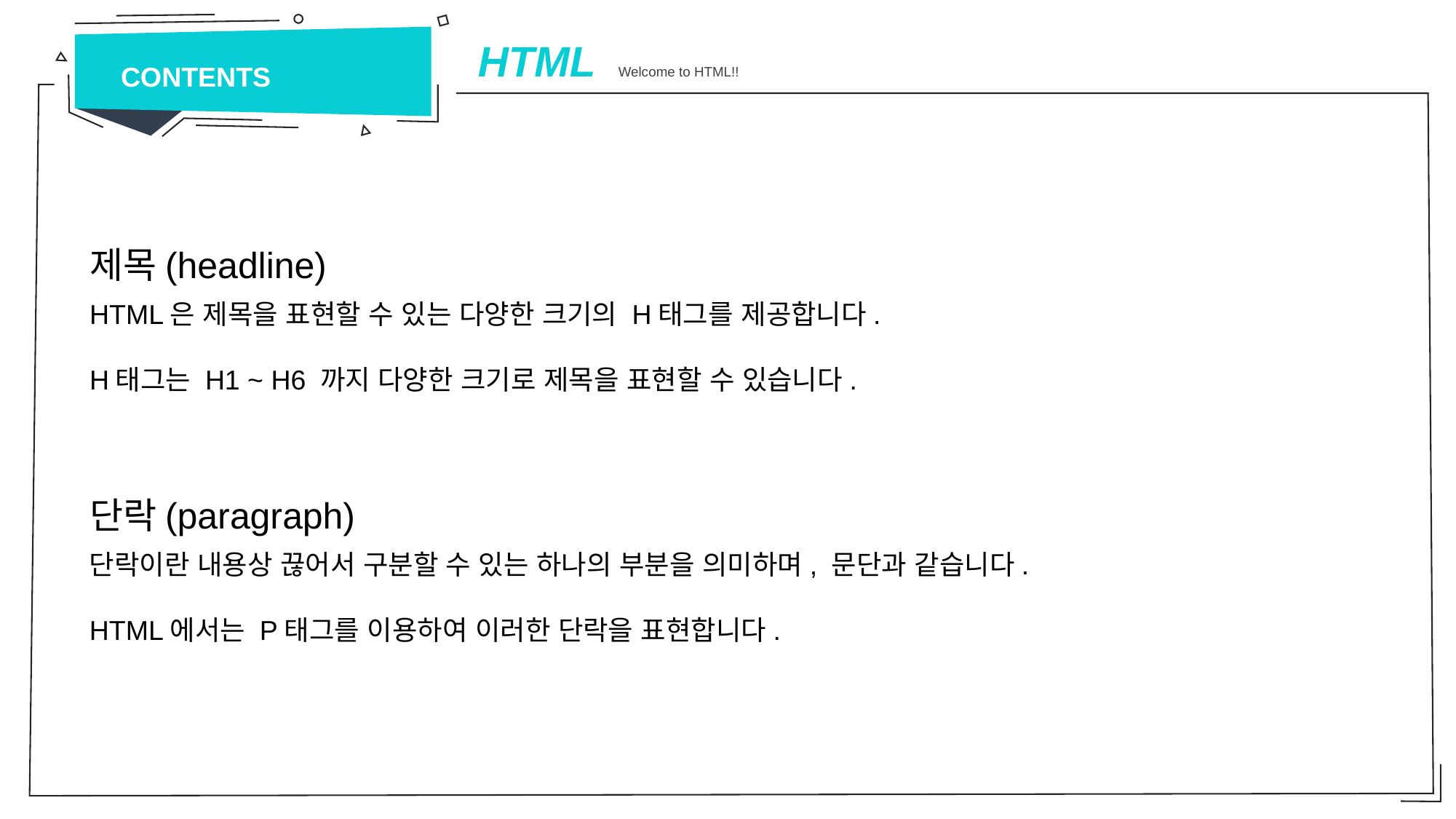

HTML  Welcome to HTML!!

CONTENTS

제목(headline)
HTML은 제목을 표현할 수 있는 다양한 크기의 H태그를 제공합니다.

H태그는 H1 ~ H6 까지 다양한 크기로 제목을 표현할 수 있습니다.

단락(paragraph)
단락이란 내용상 끊어서 구분할 수 있는 하나의 부분을 의미하며, 문단과 같습니다.

HTML에서는 P태그를 이용하여 이러한 단락을 표현합니다.